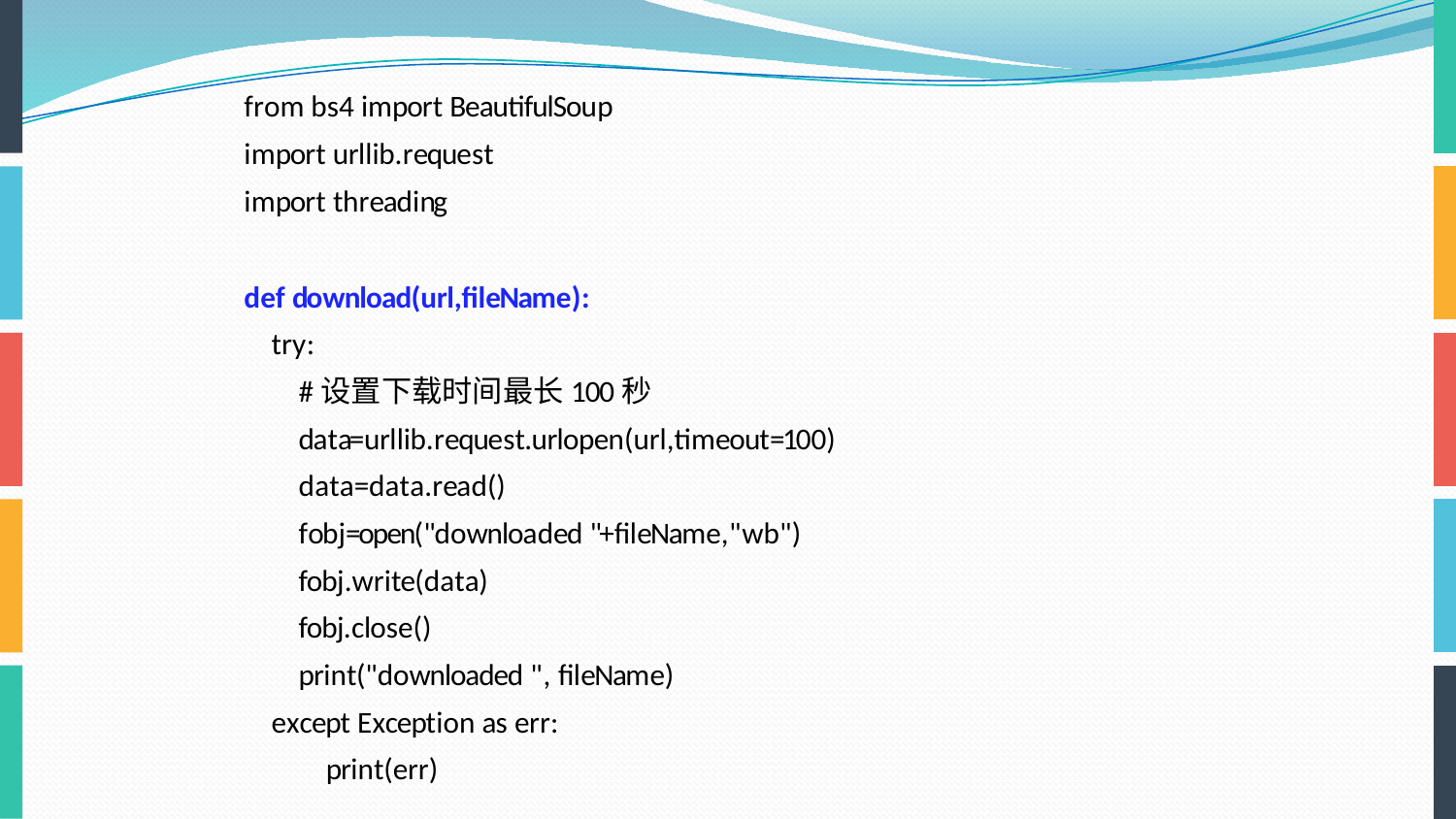

from bs4 import BeautifulSoup import urllib.request
import threading

def download(url,fileName):
try:
#设置下载时间最长100秒 data=urllib.request.urlopen(url,timeout=100)
data=data.read()
fobj=open("downloaded "+fileName,"wb") fobj.write(data)
fobj.close()
print("downloaded ", fileName) except Exception as err:
print(err)